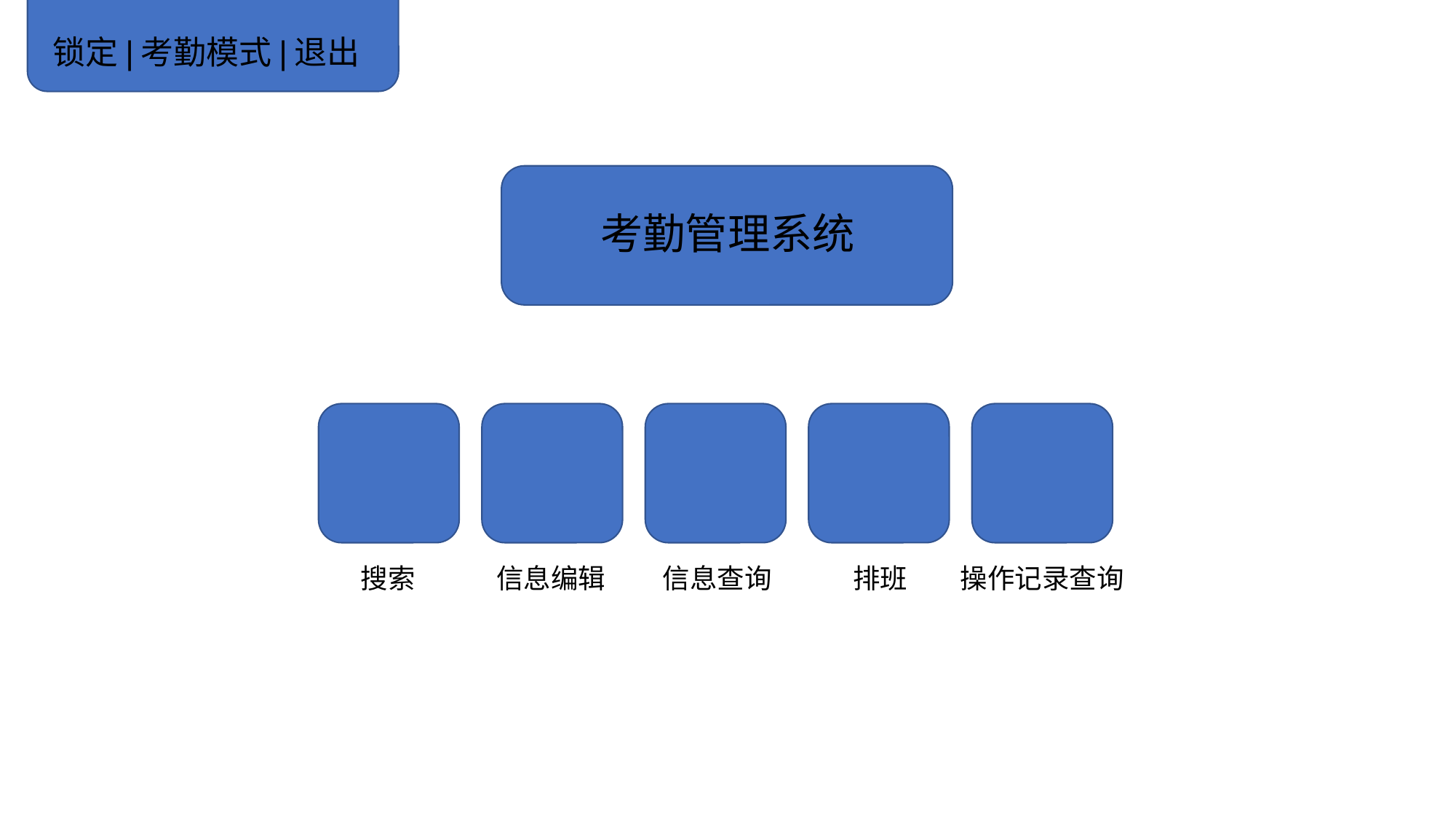

# 锁定|考勤模式|退出

考勤管理系统

搜索
信息编辑
信息查询
排班
操作记录查询